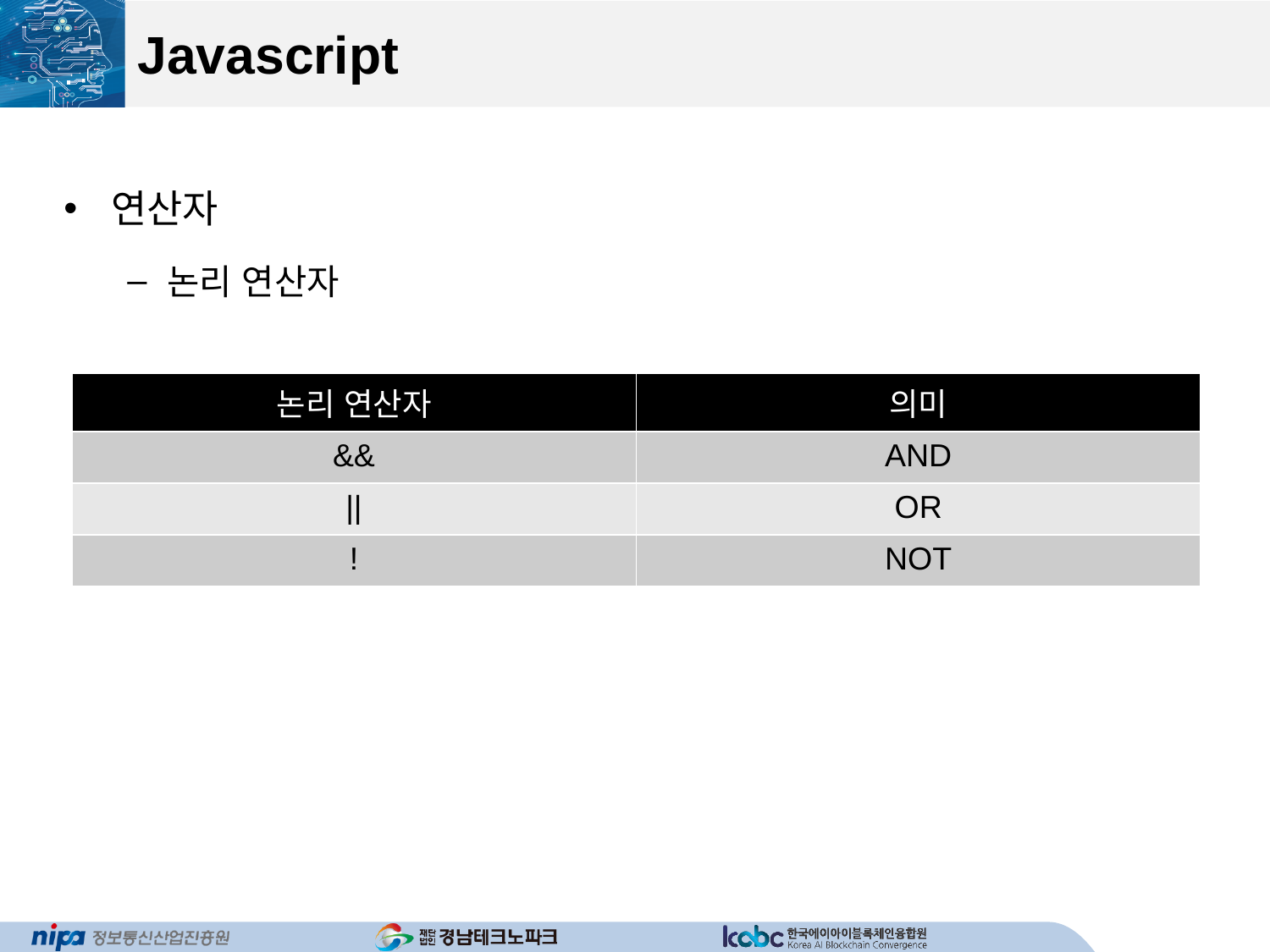

# Javascript
연산자
논리 연산자

| 논리 연산자 | 의미 |
| --- | --- |
| && | AND |
| || | OR |
| ! | NOT |